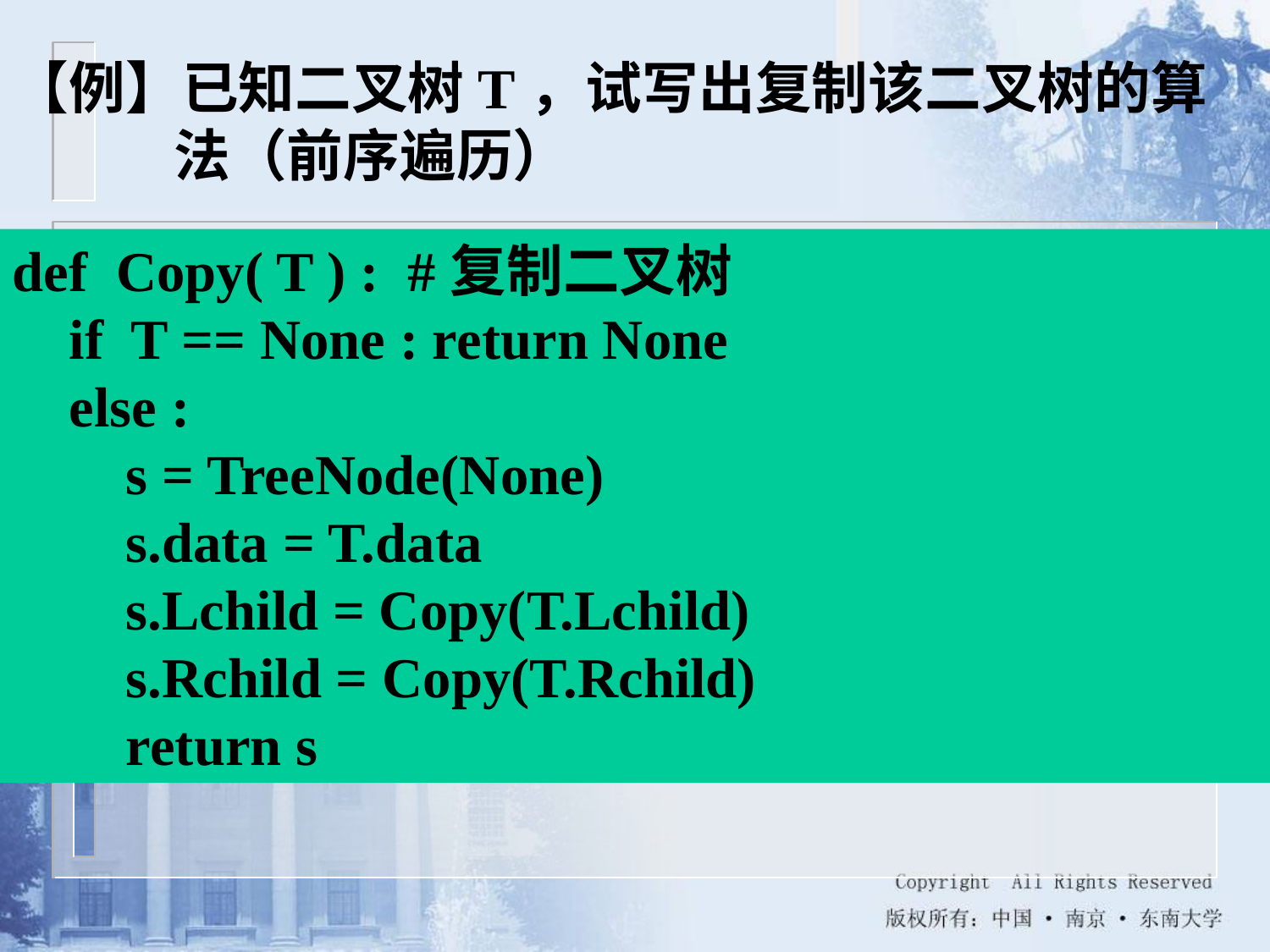

【例】已知二叉树T，试写出复制该二叉树的算法（前序遍历）
def  Copy( T ) :  #复制二叉树
    if  T == None : return None
    else :
        s = TreeNode(None)
        s.data = T.data
        s.Lchild = Copy(T.Lchild)
        s.Rchild = Copy(T.Rchild)
        return s